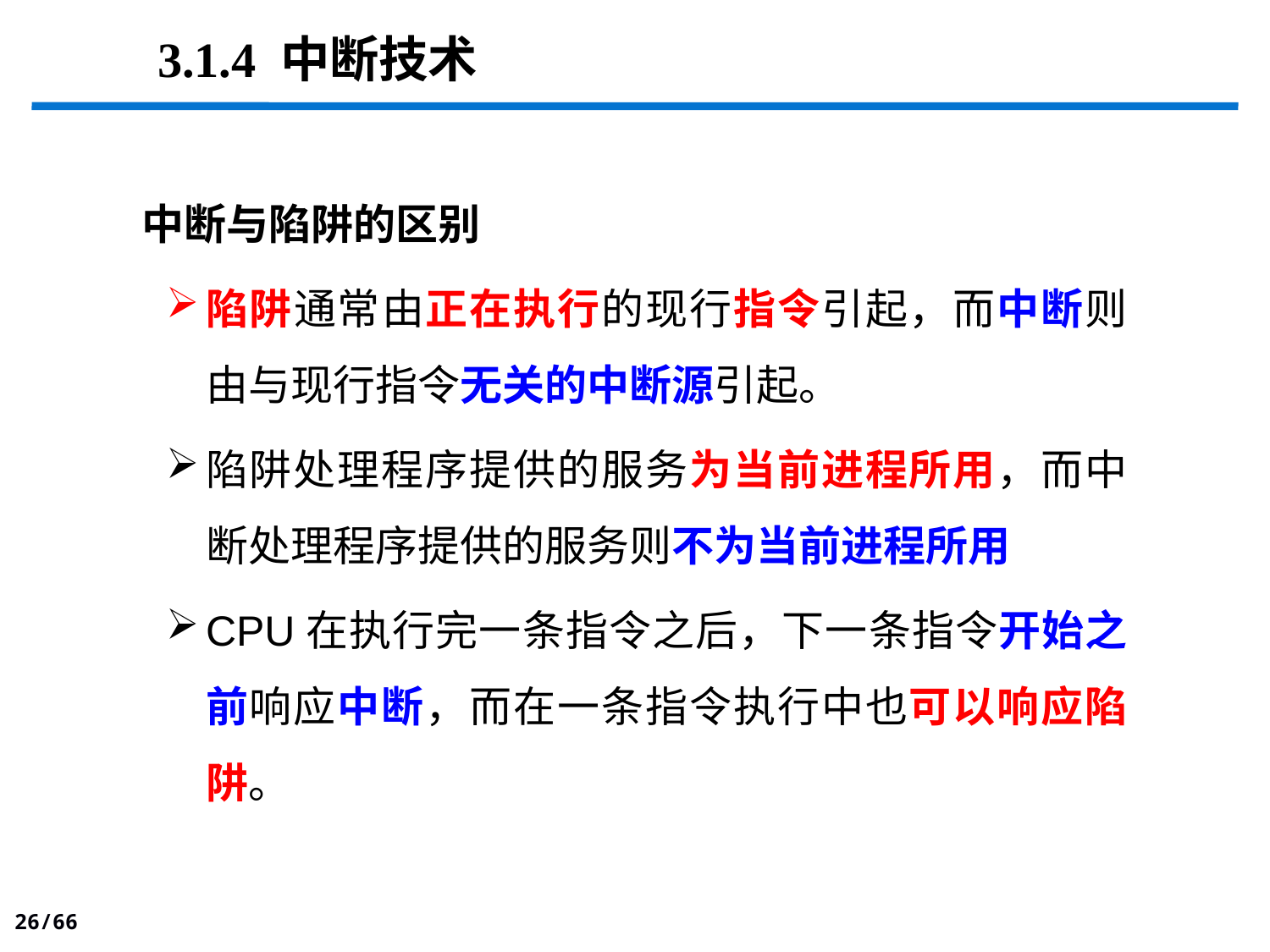

3.1.4 中断技术
   中断与陷阱的区别
陷阱通常由正在执行的现行指令引起，而中断则由与现行指令无关的中断源引起。
陷阱处理程序提供的服务为当前进程所用，而中断处理程序提供的服务则不为当前进程所用
CPU在执行完一条指令之后，下一条指令开始之前响应中断，而在一条指令执行中也可以响应陷阱。